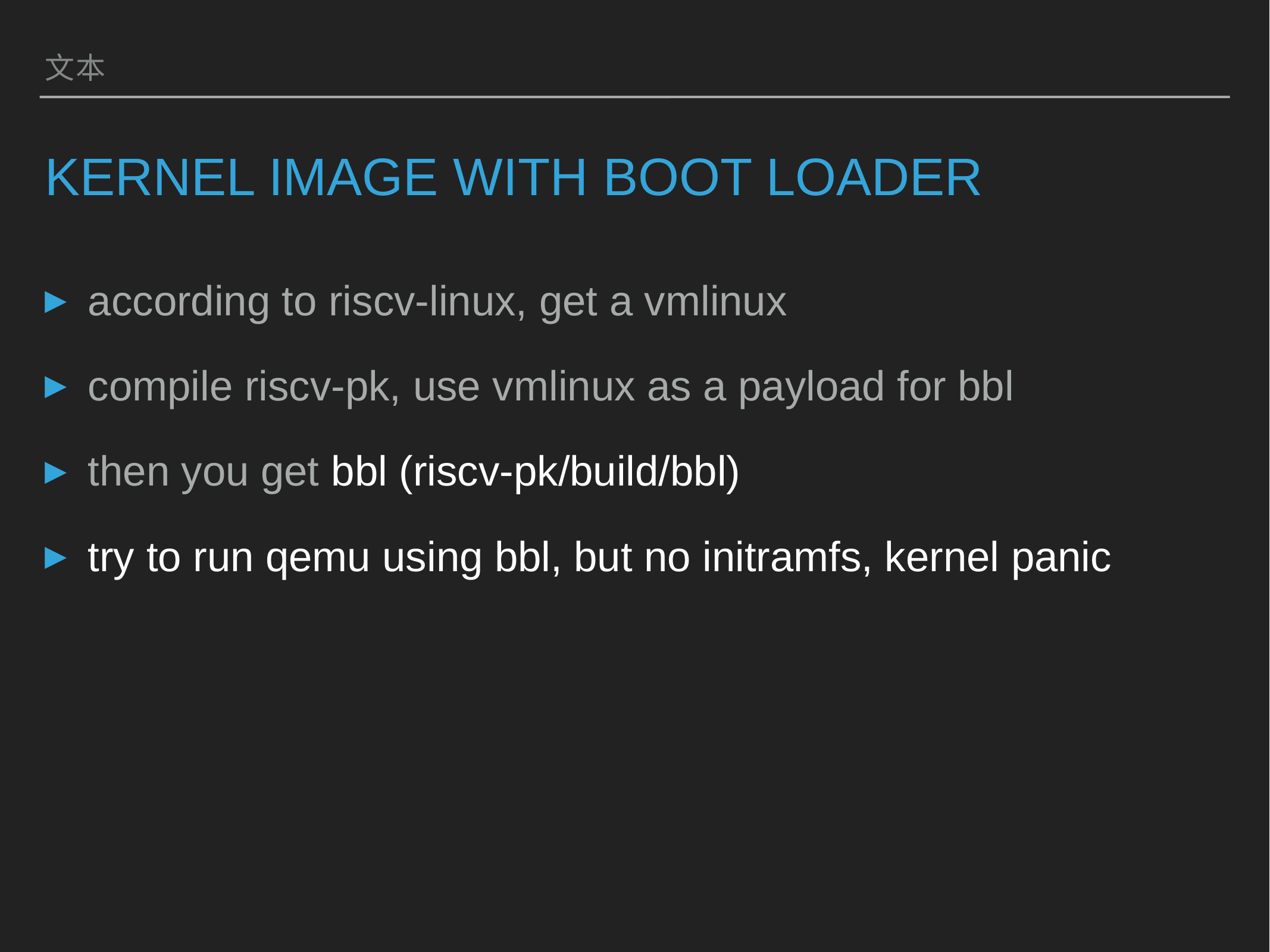

文本
# kernel image with boot loader
according to riscv-linux, get a vmlinux
compile riscv-pk, use vmlinux as a payload for bbl
then you get bbl (riscv-pk/build/bbl)
try to run qemu using bbl, but no initramfs, kernel panic